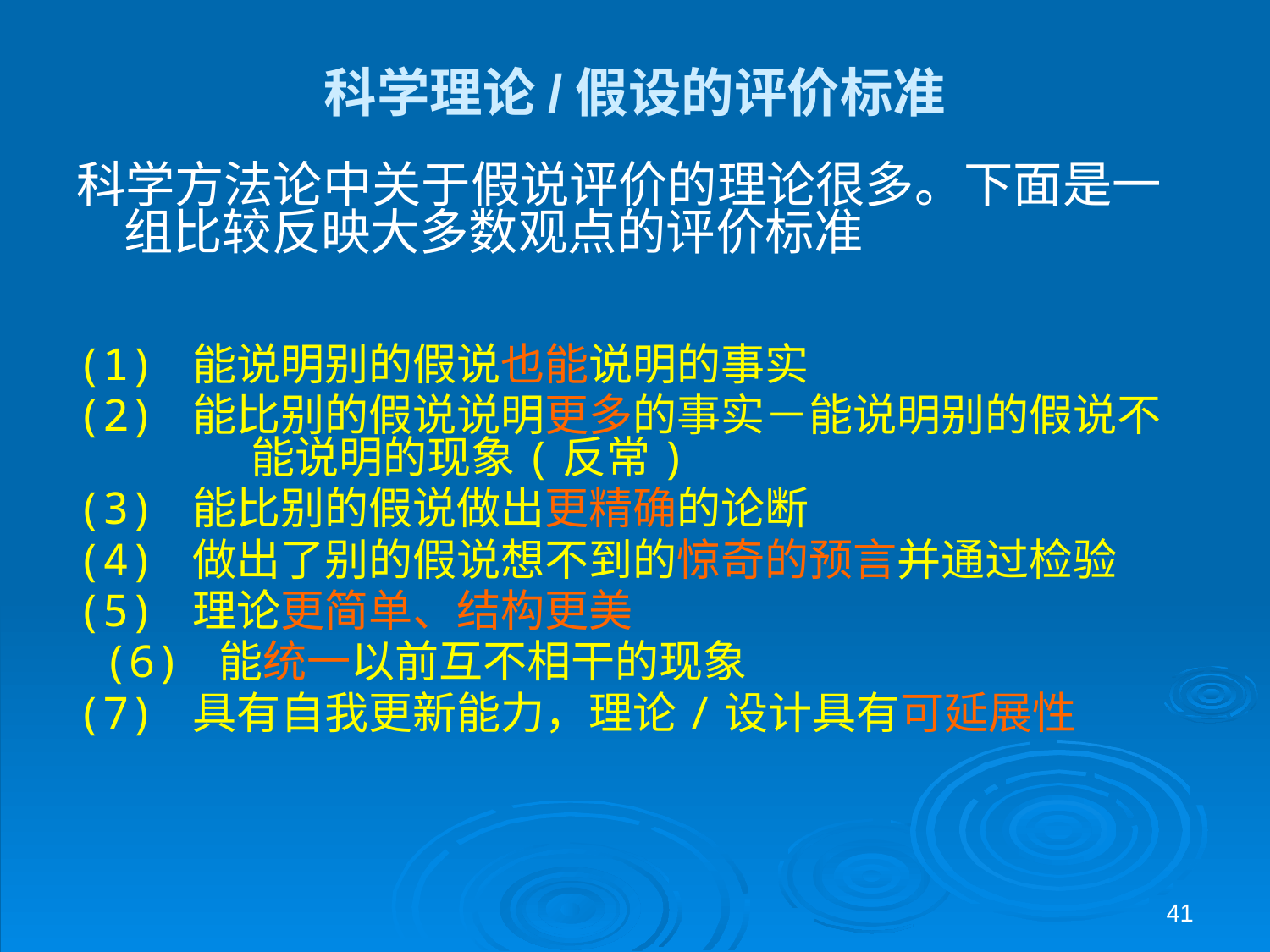

科学理论/假设的评价标准
科学方法论中关于假说评价的理论很多。下面是一组比较反映大多数观点的评价标准

(1) 能说明别的假说也能说明的事实
(2) 能比别的假说说明更多的事实－能说明别的假说不	能说明的现象(反常)
(3) 能比别的假说做出更精确的论断
(4) 做出了别的假说想不到的惊奇的预言并通过检验
(5) 理论更简单、结构更美
 (6) 能统一以前互不相干的现象
(7) 具有自我更新能力，理论/设计具有可延展性
41